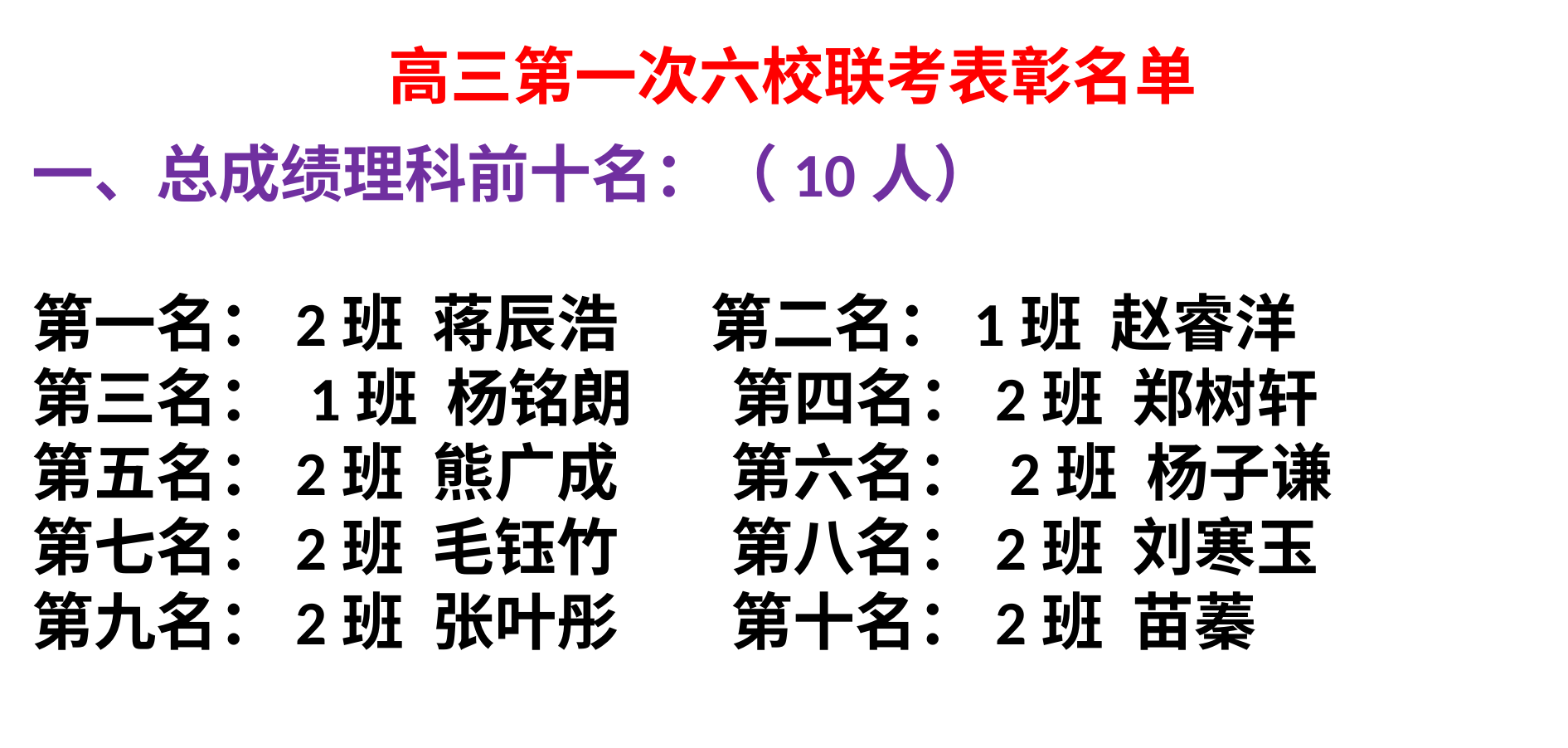

高三第一次六校联考表彰名单
一、总成绩理科前十名：（10人）

第一名：2班  蒋辰浩	    第二名：1班  赵睿洋
第三名： 1班  杨铭朗       第四名：2班  郑树轩
第五名：2班  熊广成        第六名： 2班  杨子谦
第七名：2班  毛钰竹        第八名：2班  刘寒玉
第九名：2班  张叶彤        第十名：2班  苗蓁